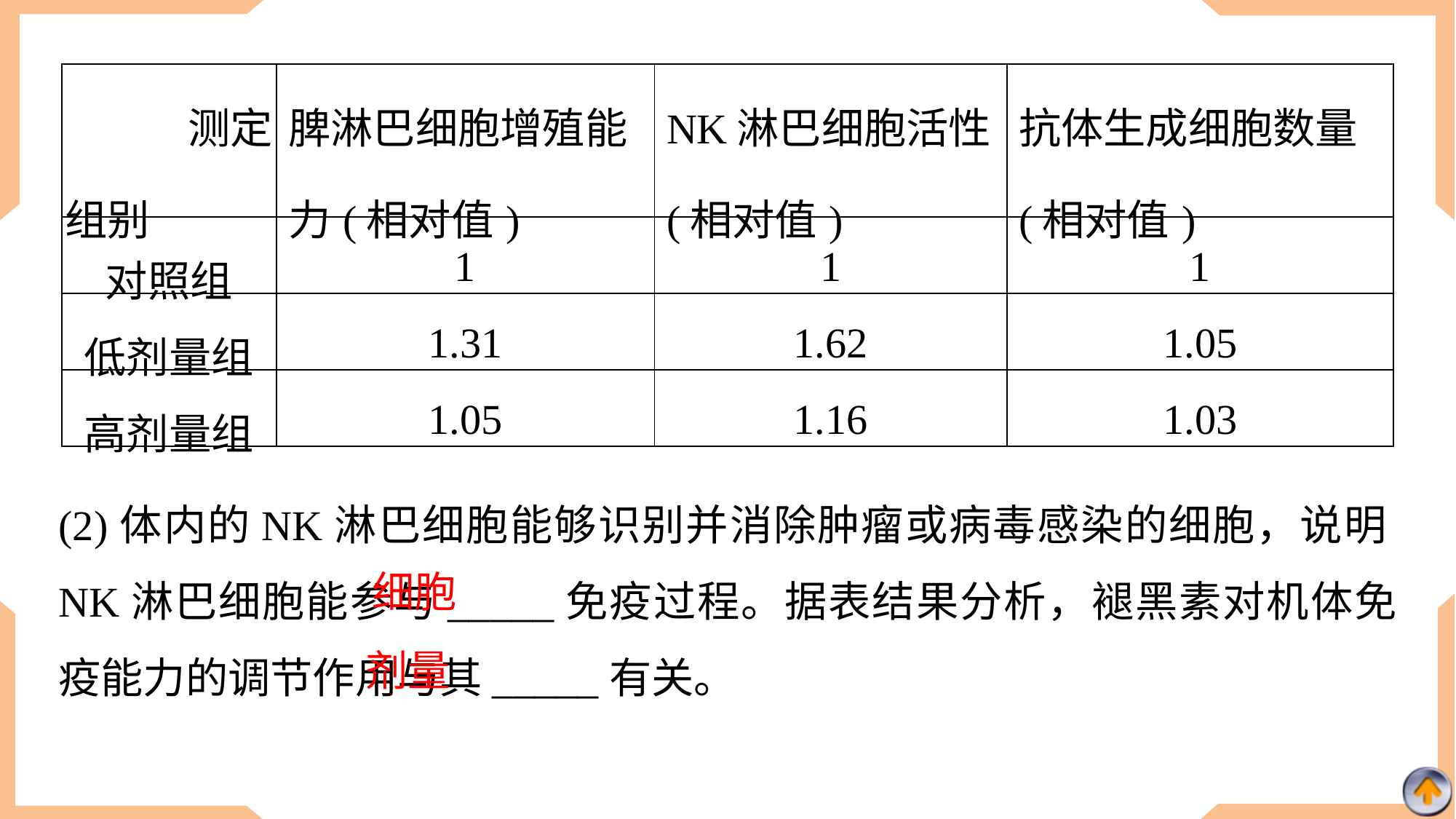

| 测定 组别 | 脾淋巴细胞增殖能力(相对值) | NK淋巴细胞活性 (相对值) | 抗体生成细胞数量 (相对值) |
| --- | --- | --- | --- |
| 对照组 | 1 | 1 | 1 |
| 低剂量组 | 1.31 | 1.62 | 1.05 |
| 高剂量组 | 1.05 | 1.16 | 1.03 |
(2)体内的NK淋巴细胞能够识别并消除肿瘤或病毒感染的细胞，说明NK淋巴细胞能参与_____免疫过程。据表结果分析，褪黑素对机体免疫能力的调节作用与其_____有关。
细胞
剂量